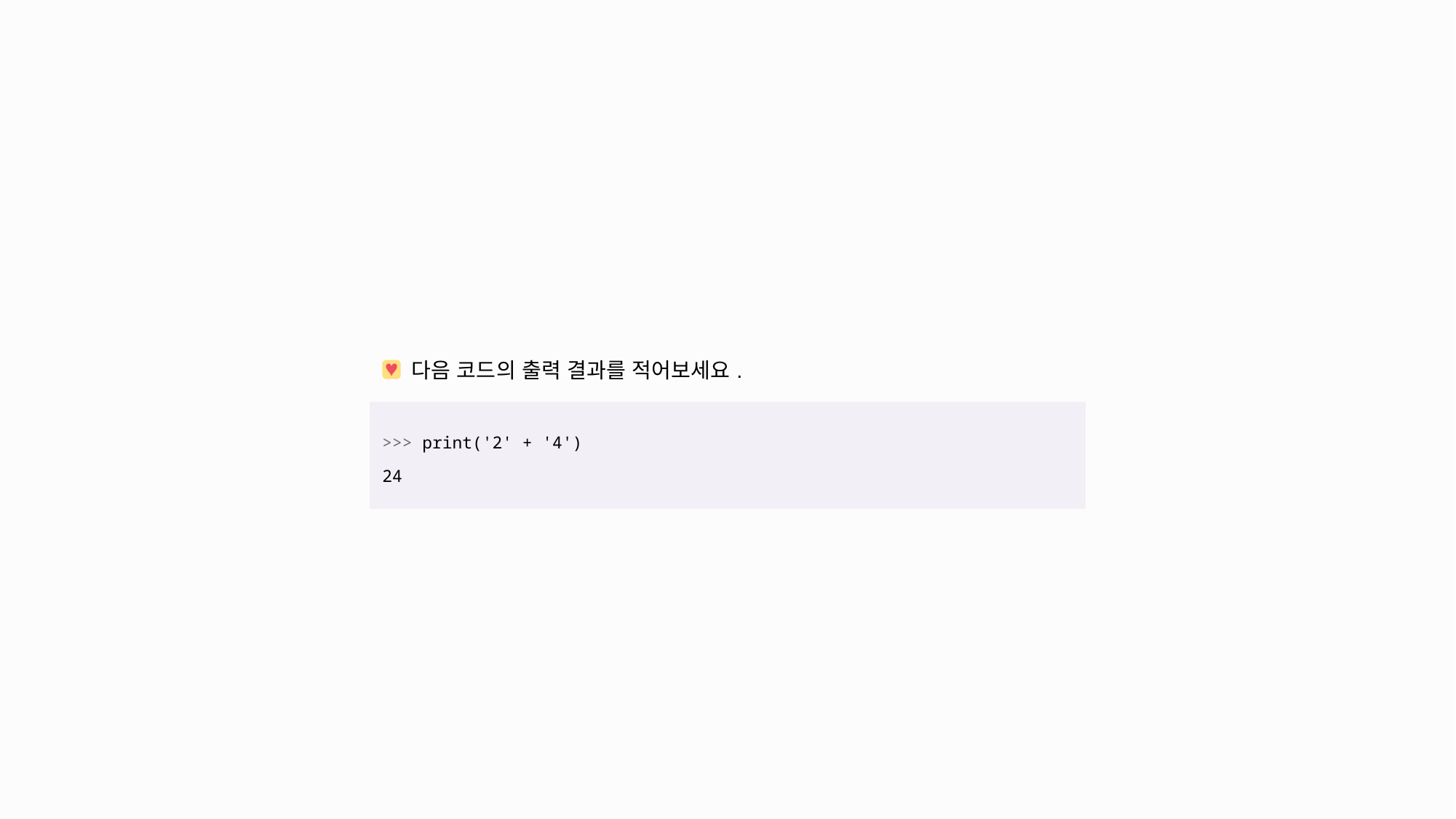

| 다음 코드의 출력 결과를 적어보세요. |
| --- |
| >>> print('2' + '4') 24 |